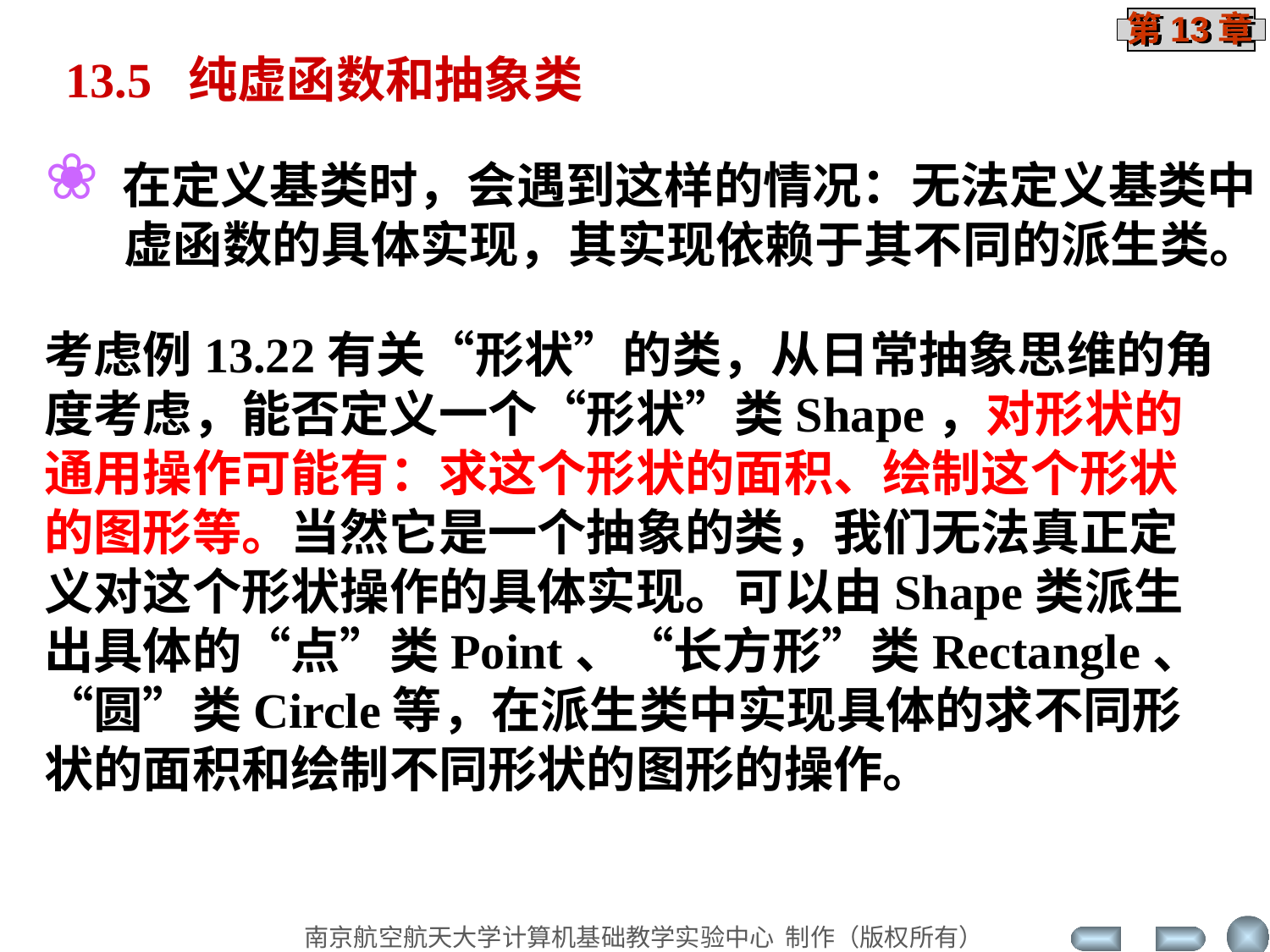

13.5  纯虚函数和抽象类
 在定义基类时，会遇到这样的情况：无法定义基类中
      虚函数的具体实现，其实现依赖于其不同的派生类。
考虑例13.22有关“形状”的类，从日常抽象思维的角度考虑，能否定义一个“形状”类Shape，对形状的通用操作可能有：求这个形状的面积、绘制这个形状的图形等。当然它是一个抽象的类，我们无法真正定义对这个形状操作的具体实现。可以由Shape类派生出具体的“点”类Point、“长方形”类Rectangle、“圆”类Circle等，在派生类中实现具体的求不同形状的面积和绘制不同形状的图形的操作。